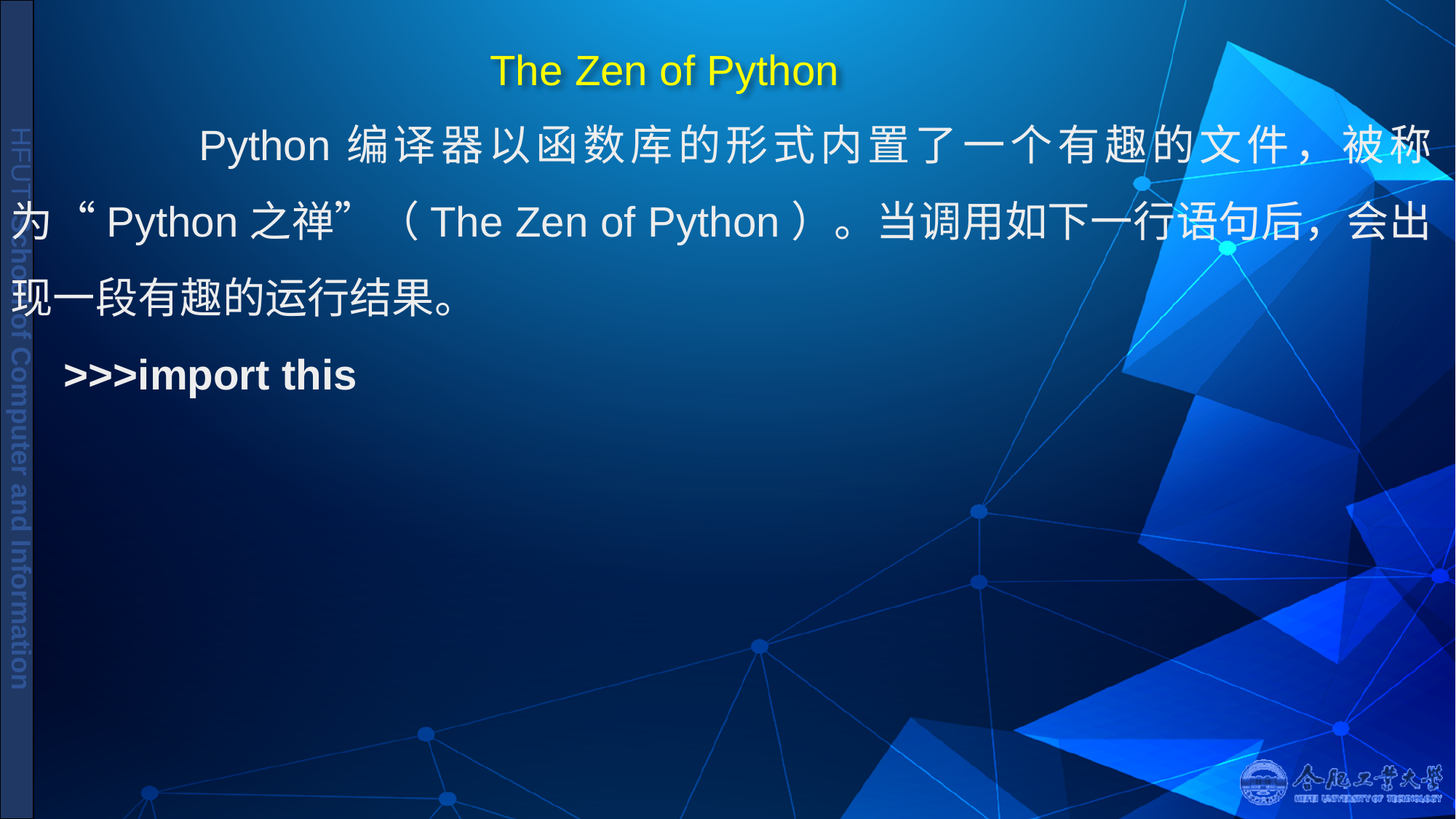

# The Zen of Python
        Python编译器以函数库的形式内置了一个有趣的文件，被称为“Python之禅”（The Zen of Python）。当调用如下一行语句后，会出现一段有趣的运行结果。
>>>import this